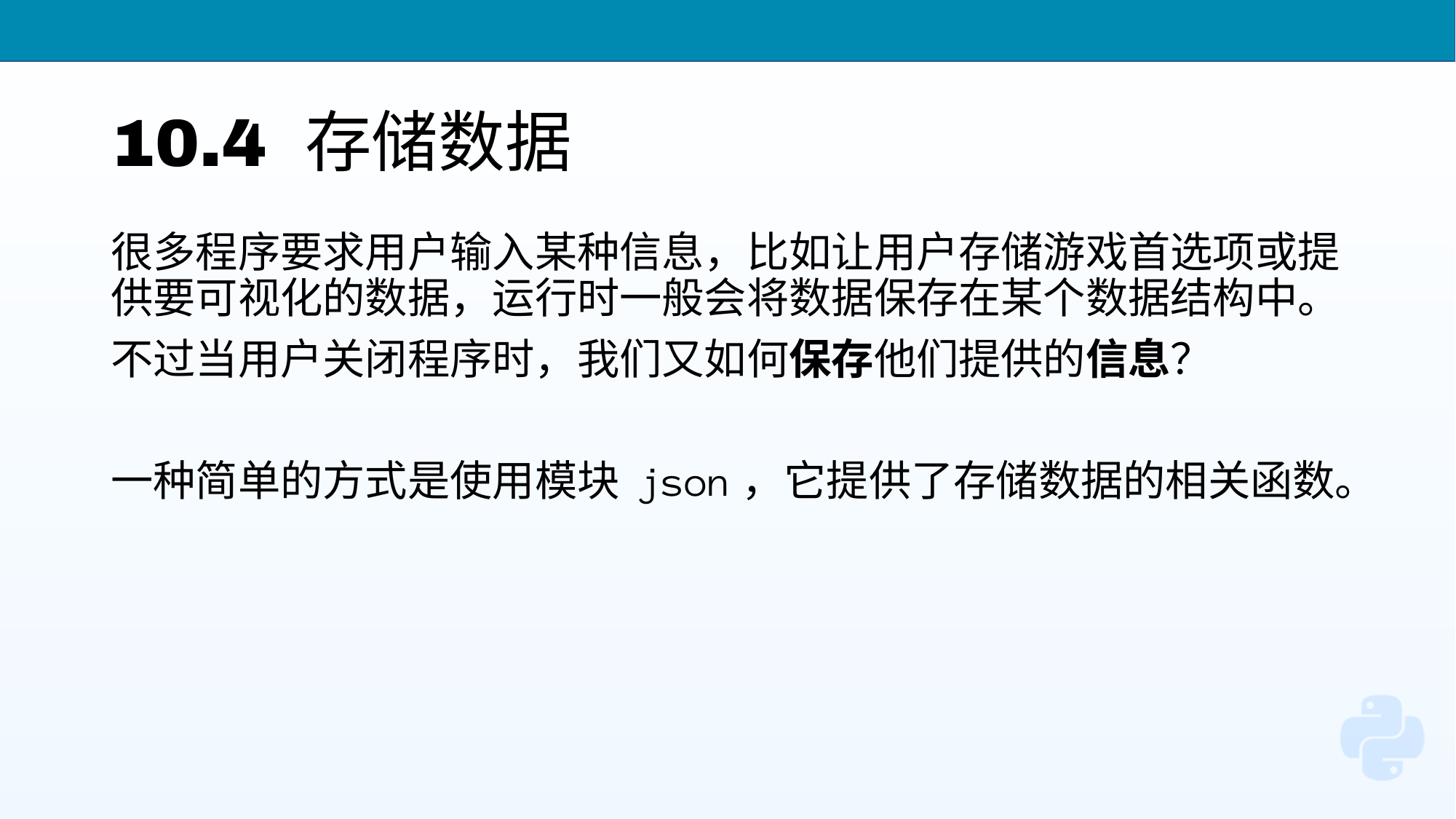

# 10.4 存储数据
很多程序要求用户输入某种信息，比如让用户存储游戏首选项或提供要可视化的数据，运行时一般会将数据保存在某个数据结构中。
不过当用户关闭程序时，我们又如何保存他们提供的信息？

一种简单的方式是使用模块 json，它提供了存储数据的相关函数。